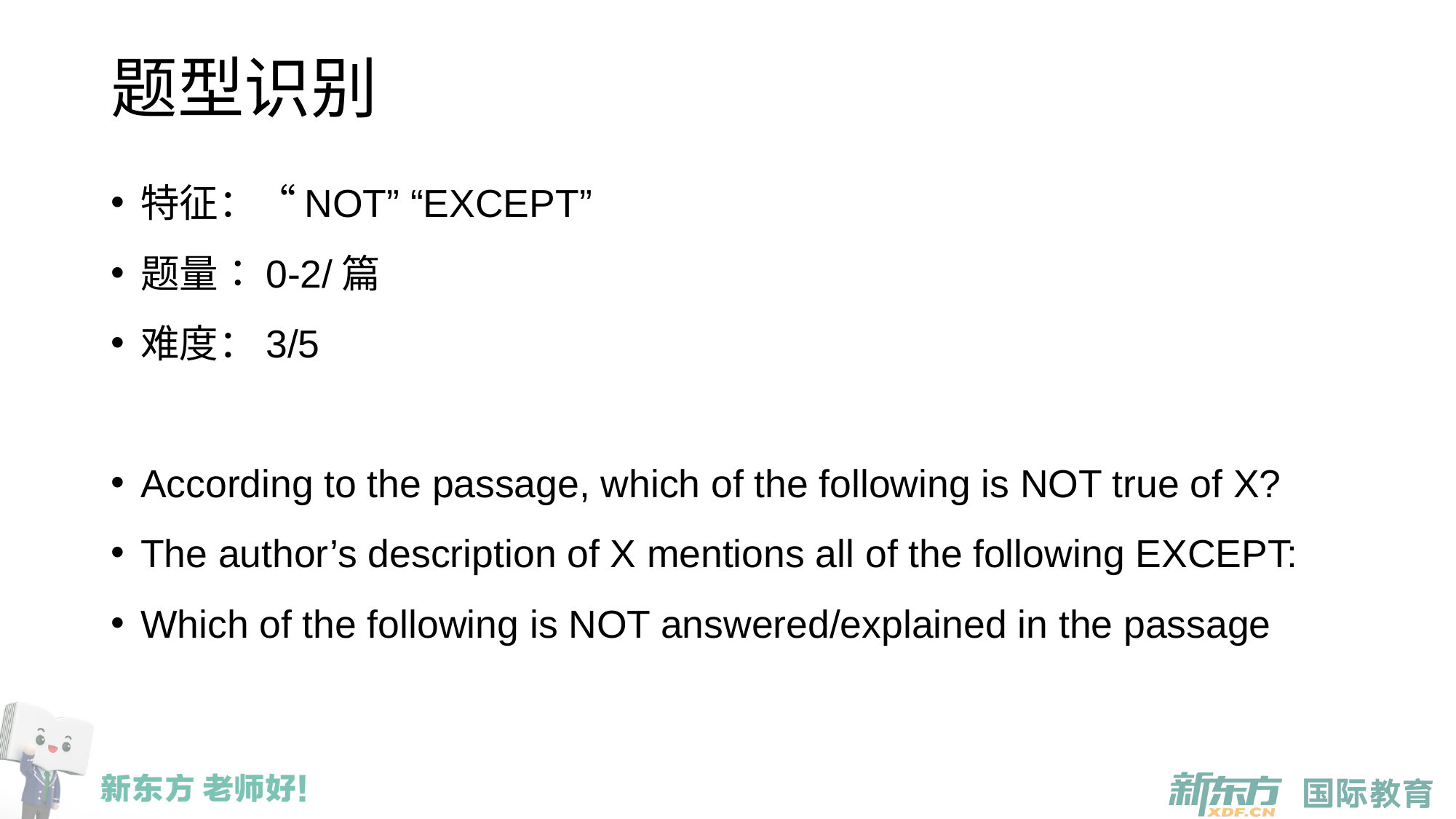

# 题型识别
特征：“NOT” “EXCEPT”
题量：0-2/篇
难度：3/5

According to the passage, which of the following is NOT true of X?
The author’s description of X mentions all of the following EXCEPT:
Which of the following is NOT answered/explained in the passage